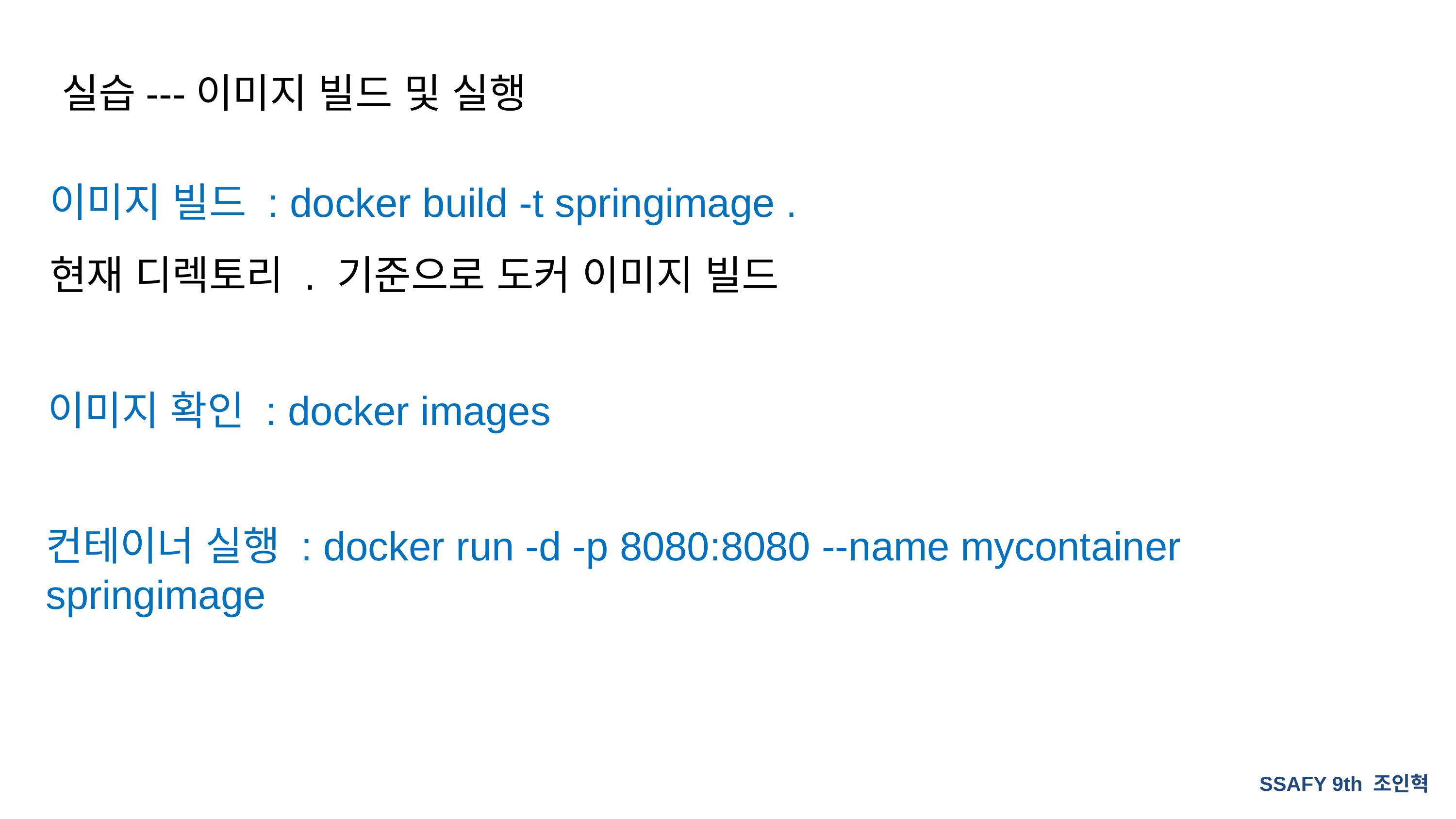

실습---이미지 빌드 및 실행
이미지 빌드 : docker build -t springimage .
현재 디렉토리 . 기준으로 도커 이미지 빌드

이미지 확인 : docker images
컨테이너 실행 : docker run -d -p 8080:8080 --name mycontainer springimage
SSAFY 9th 조인혁